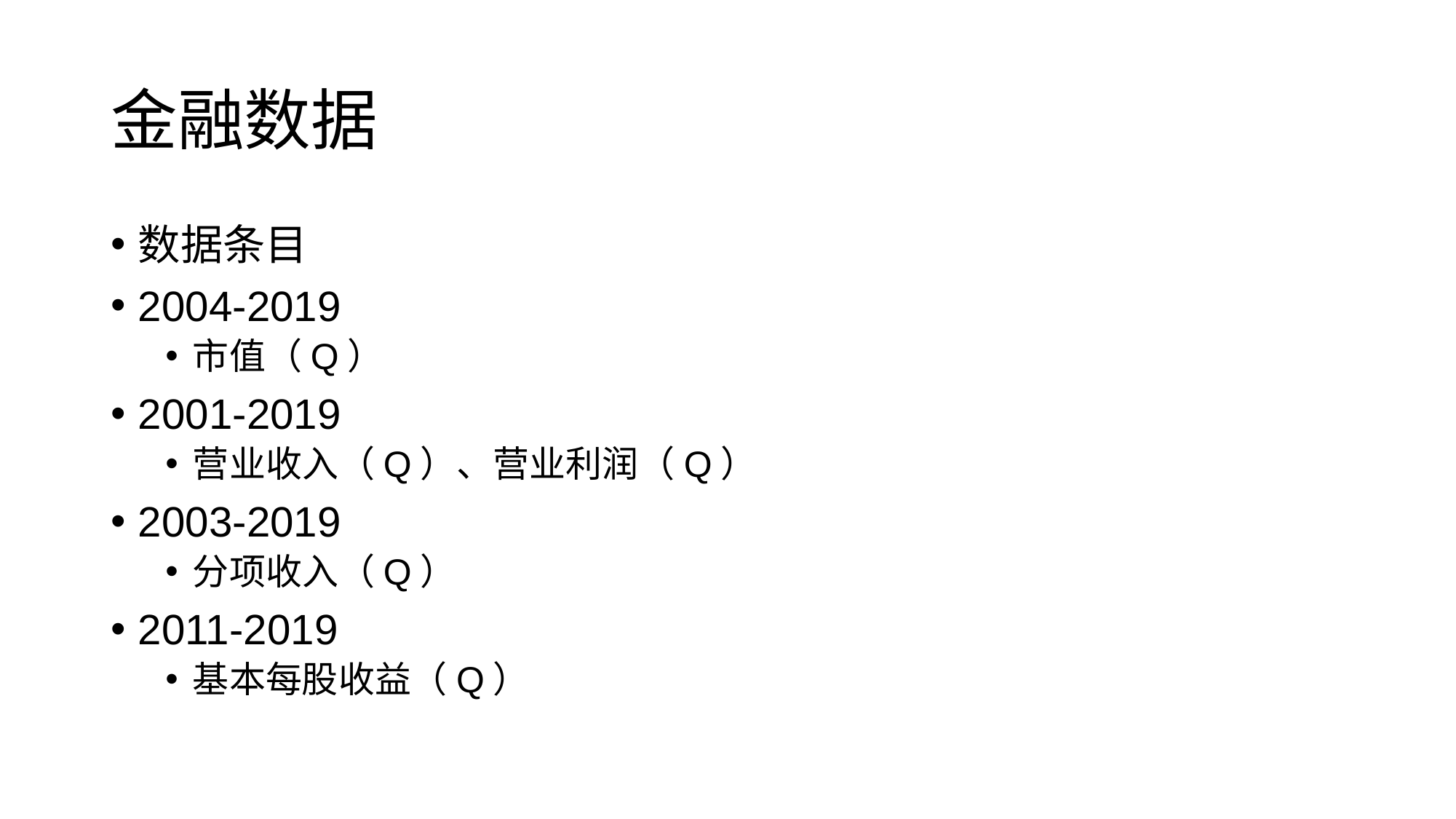

# 金融数据
数据条目
2004-2019
市值（Q）
2001-2019
营业收入（Q）、营业利润（Q）
2003-2019
分项收入（Q）
2011-2019
基本每股收益（Q）